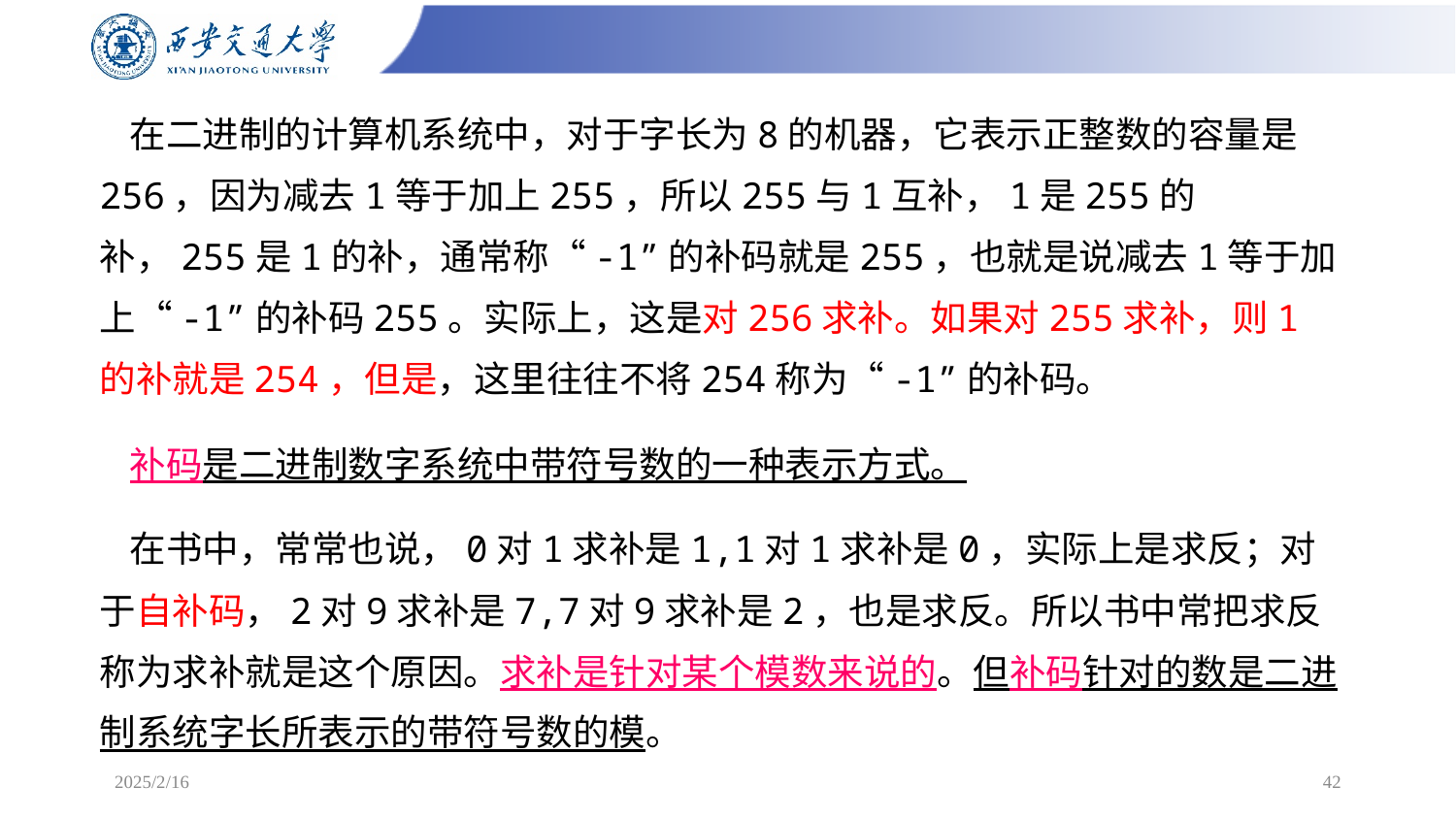

在二进制的计算机系统中，对于字长为8的机器，它表示正整数的容量是256，因为减去1等于加上255，所以255与1互补，1是255的补，255是1的补，通常称“-1”的补码就是255，也就是说减去1等于加上“-1”的补码255。实际上，这是对256求补。如果对255求补，则1的补就是254，但是，这里往往不将254称为“-1”的补码。
    补码是二进制数字系统中带符号数的一种表示方式。
    在书中，常常也说，0对1求补是1,1对1求补是0，实际上是求反；对于自补码，2对9求补是7,7对9求补是2，也是求反。所以书中常把求反称为求补就是这个原因。求补是针对某个模数来说的。但补码针对的数是二进制系统字长所表示的带符号数的模。
2025/2/16
42